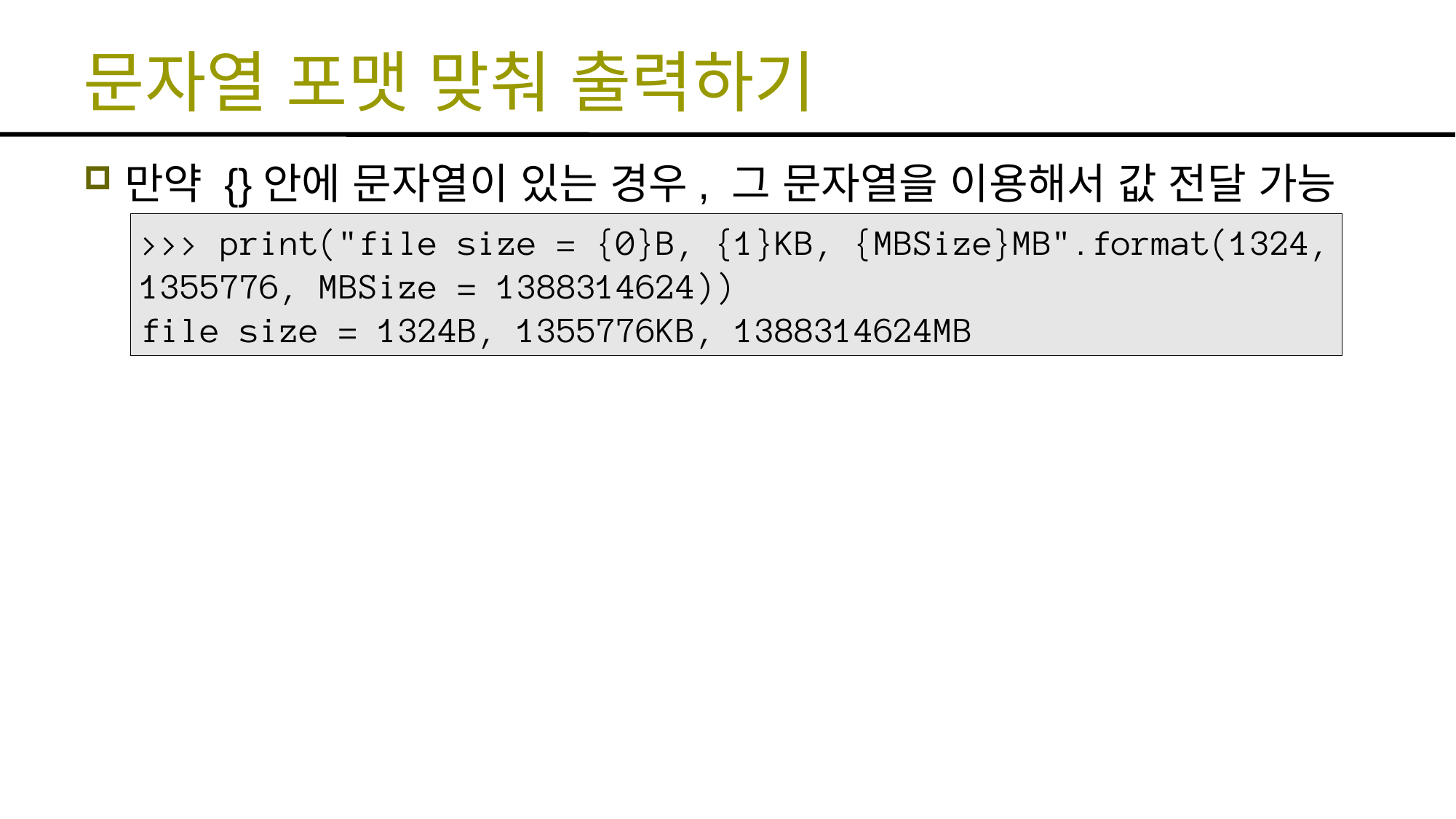

# 문자열 포맷 맞춰 출력하기
만약 {}안에 문자열이 있는 경우, 그 문자열을 이용해서 값 전달 가능

>>> print("file size = {0}B, {1}KB, {MBSize}MB".format(1324, 1355776, MBSize = 1388314624))
file size = 1324B, 1355776KB, 1388314624MB